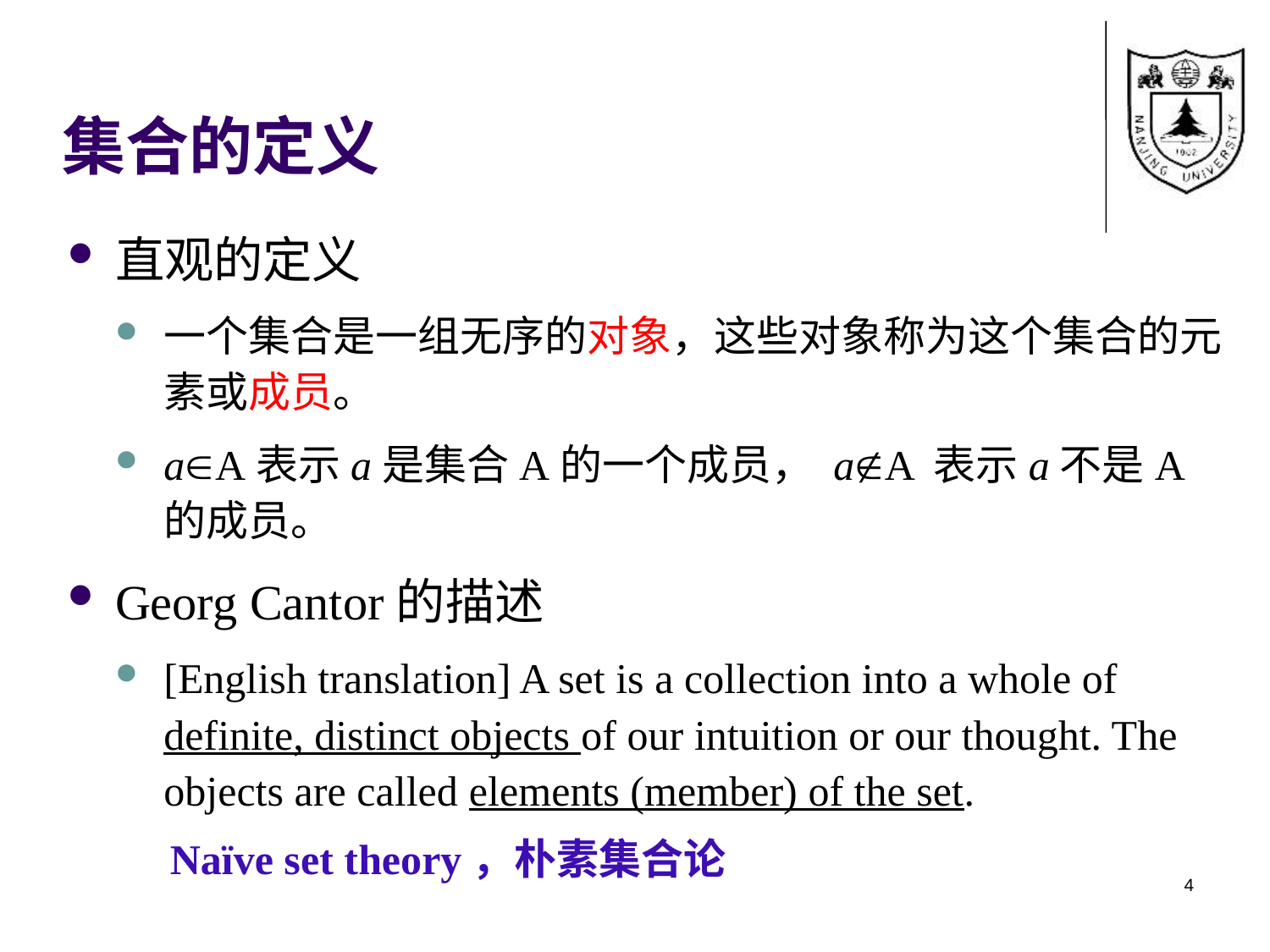

# 集合的定义
直观的定义
一个集合是一组无序的对象，这些对象称为这个集合的元素或成员。
a∈A表示a是集合A的一个成员， a∉A 表示a不是A的成员。
Georg Cantor的描述
[English translation] A set is a collection into a whole of definite, distinct objects of our intuition or our thought. The objects are called elements (member) of the set.
Naïve set theory，朴素集合论
4